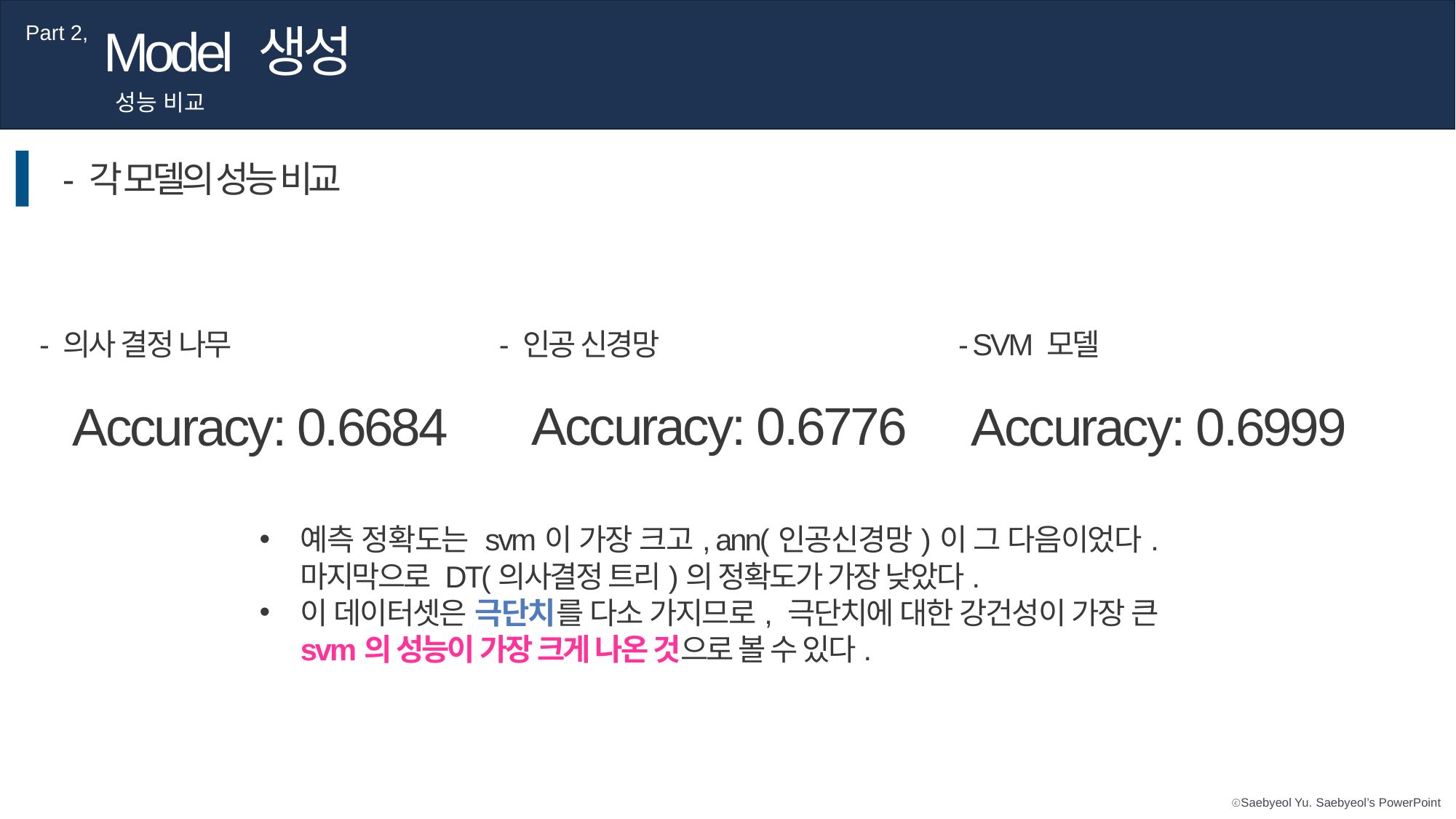

Model 생성
Part 2,
성능 비교

- 각 모델의 성능 비교
- 의사 결정 나무
- 인공 신경망
- SVM 모델
Accuracy: 0.6684
Accuracy: 0.6776
Accuracy: 0.6999
예측 정확도는 svm이 가장 크고, ann(인공신경망)이 그 다음이었다. 마지막으로 DT(의사결정 트리)의 정확도가 가장 낮았다.
이 데이터셋은 극단치를 다소 가지므로, 극단치에 대한 강건성이 가장 큰 svm의 성능이 가장 크게 나온 것으로 볼 수 있다.